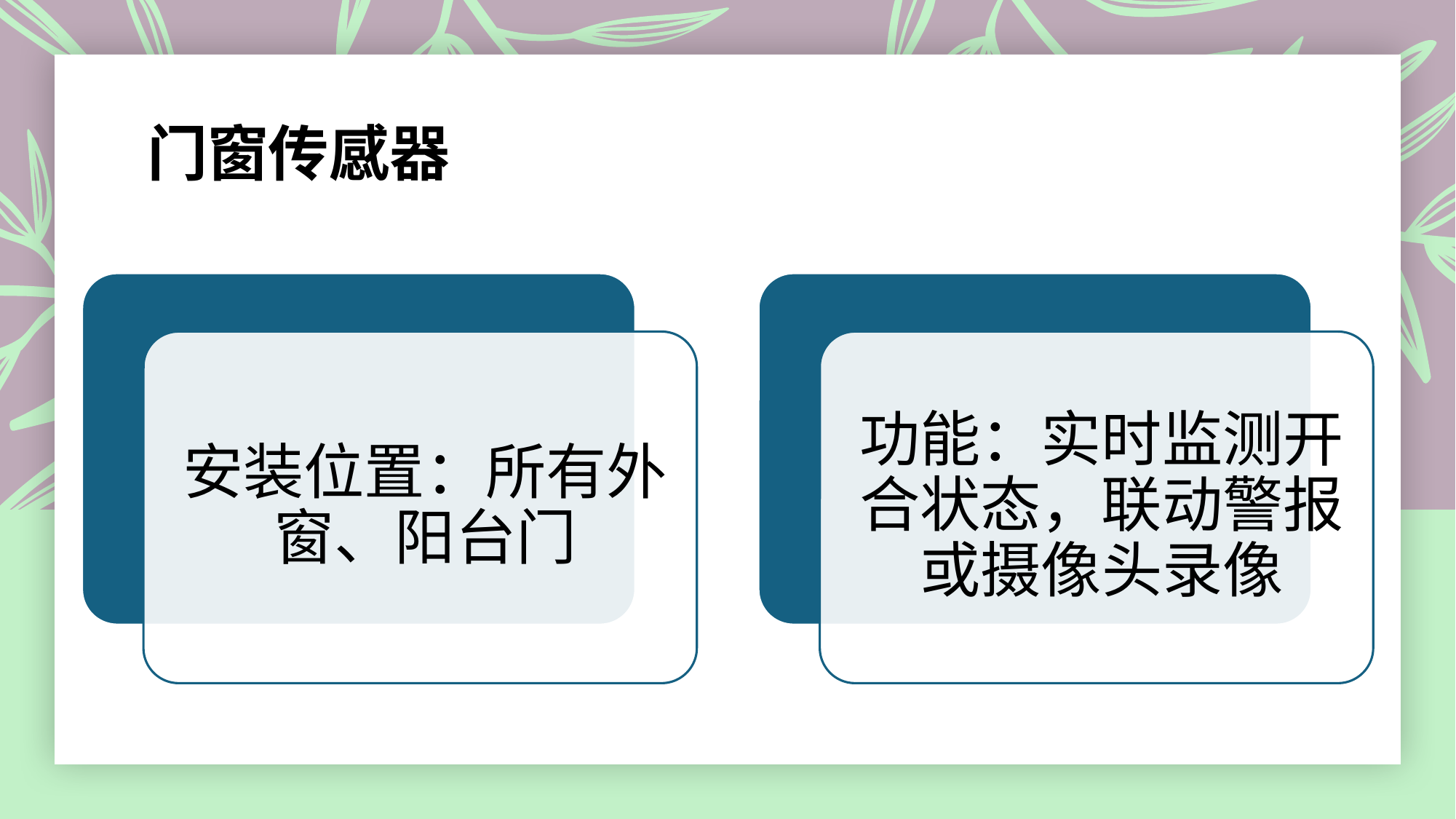

# 门窗传感器
安装位置：所有外窗、阳台门
功能：实时监测开合状态，联动警报或摄像头录像